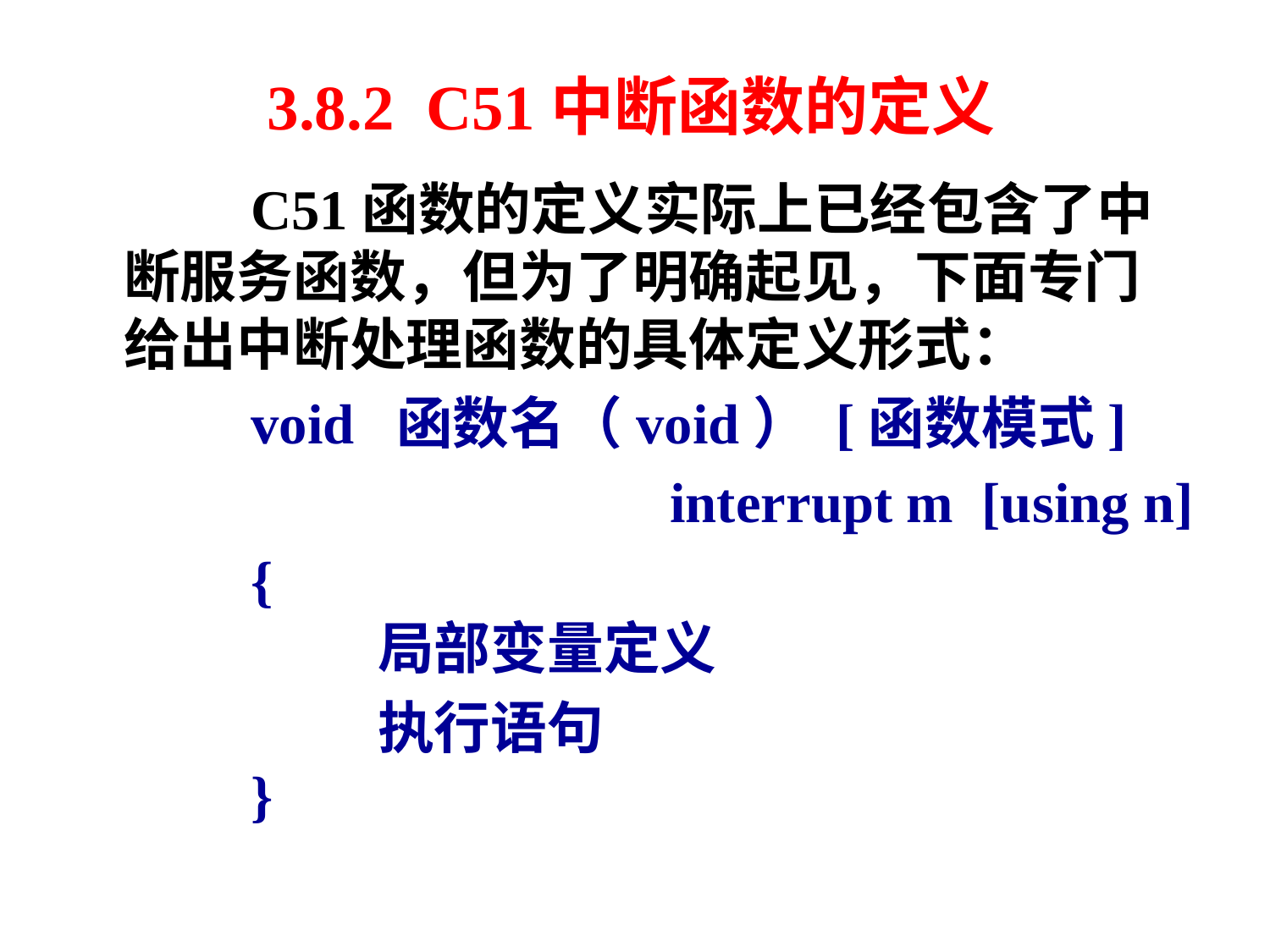

# 3.8.2  C51中断函数的定义
		C51函数的定义实际上已经包含了中断服务函数，但为了明确起见，下面专门给出中断处理函数的具体定义形式：
		void  函数名（void） [函数模式]
  interrupt m  [using n]
		{
			局部变量定义
			执行语句
		}